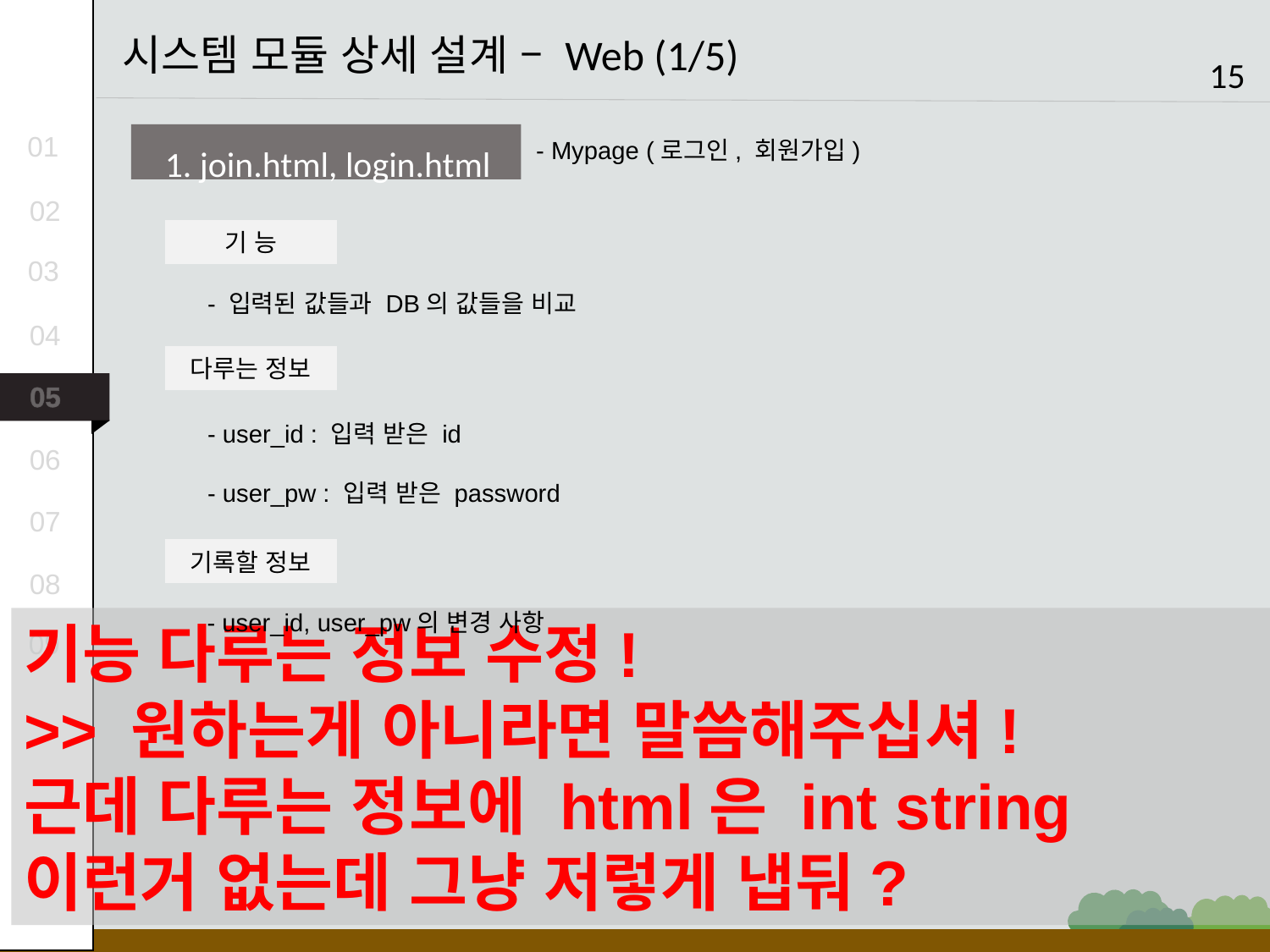

시스템 모듈 상세 설계 – Web (1/5)
15
1. join.html, login.html

- Mypage (로그인, 회원가입)
기 능
- 입력된 값들과 DB의 값들을 비교
다루는 정보
- user_id : 입력 받은 id
- user_pw : 입력 받은 password
01
02
03

04
05

06
07
기록할 정보
08
- user_id, user_pw의 변경 사항
기능 다루는 정보 수정!
>> 원하는게 아니라면 말씀해주십셔!
근데 다루는 정보에 html은 int string이런거 없는데 그냥 저렇게 냅둬?
09